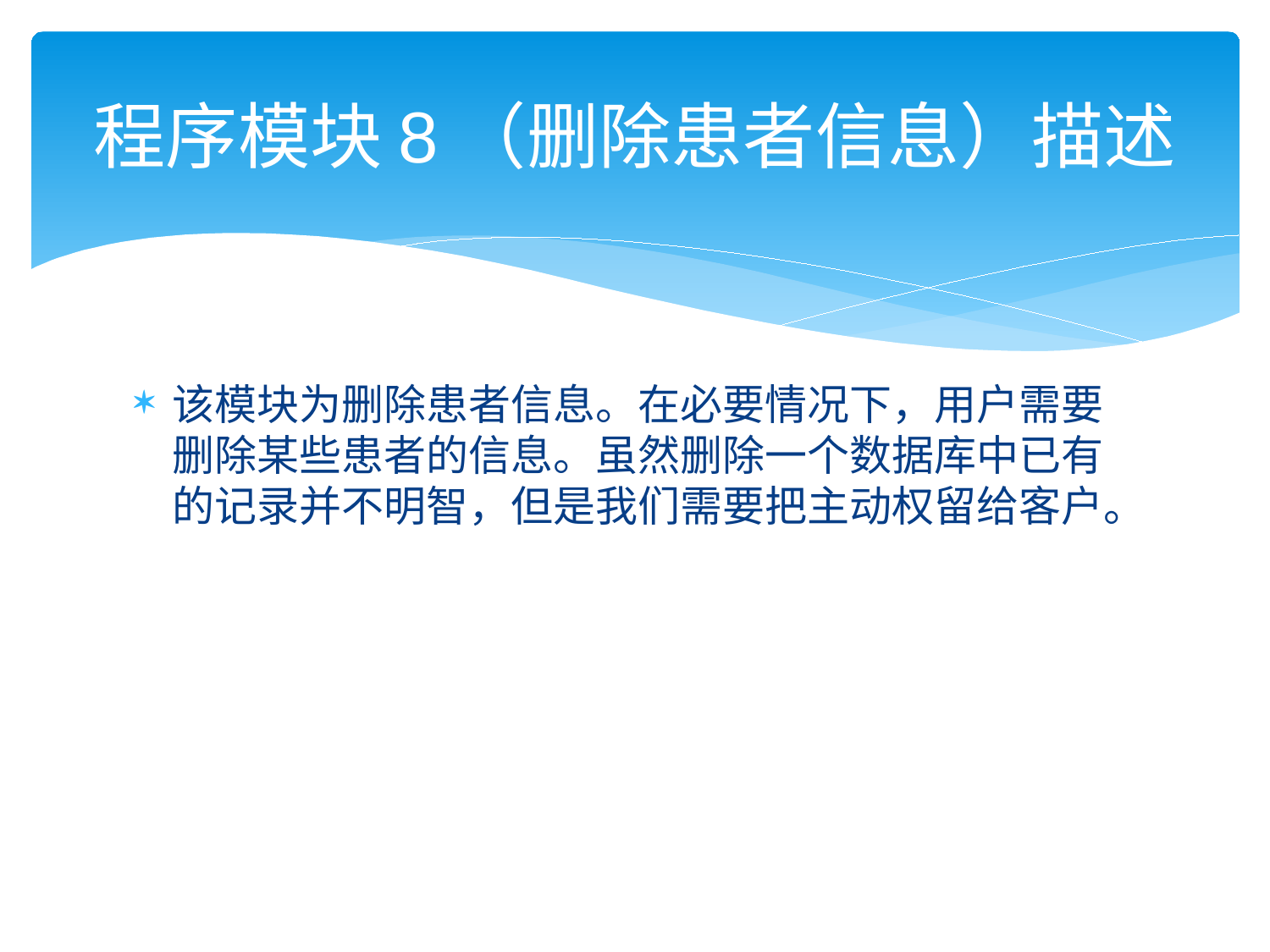

# 程序模块8（删除患者信息）描述
该模块为删除患者信息。在必要情况下，用户需要删除某些患者的信息。虽然删除一个数据库中已有的记录并不明智，但是我们需要把主动权留给客户。